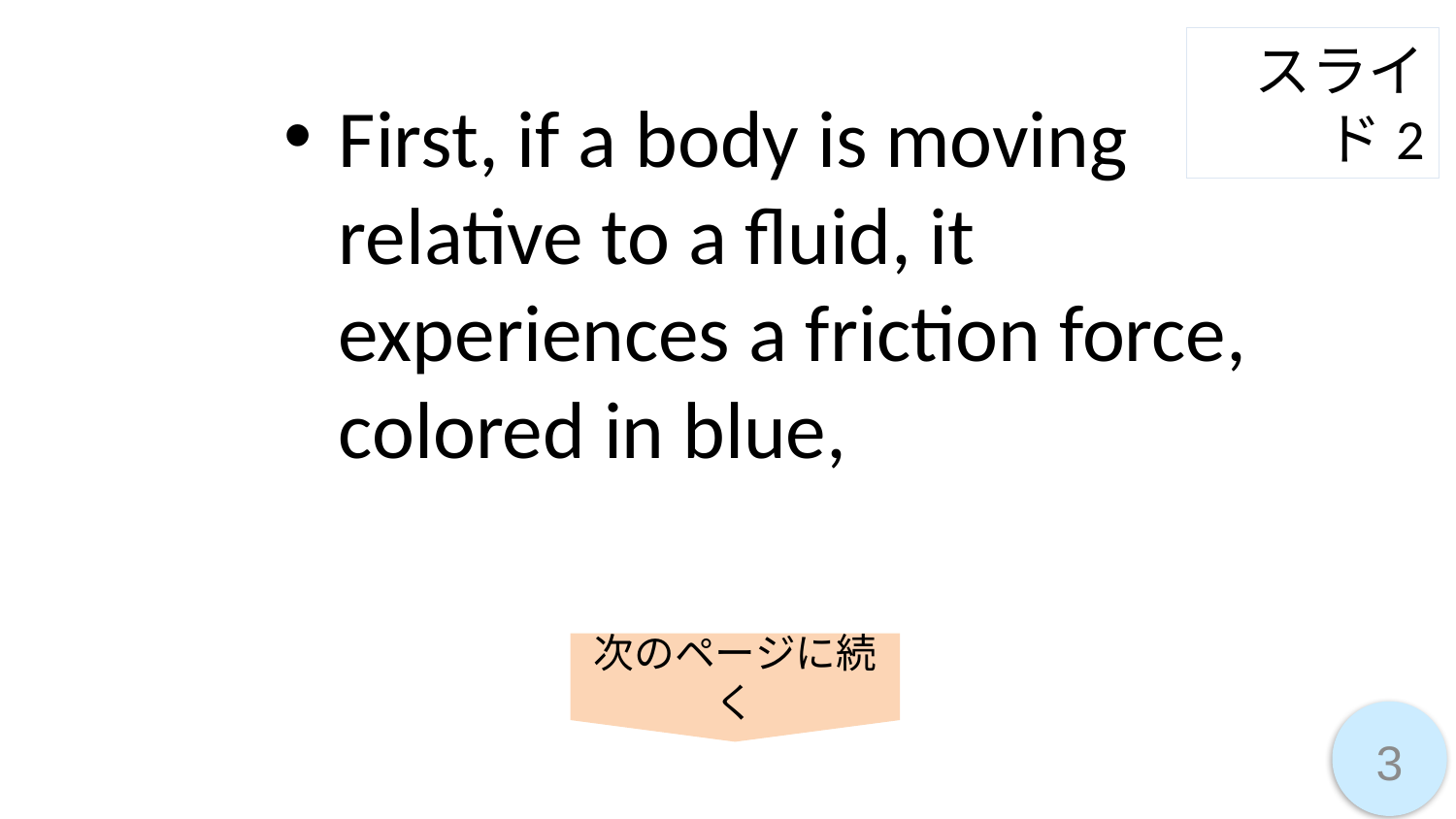

スライド2
First, if a body is moving relative to a fluid, it experiences a friction force, colored in blue,
次のページに続く
3